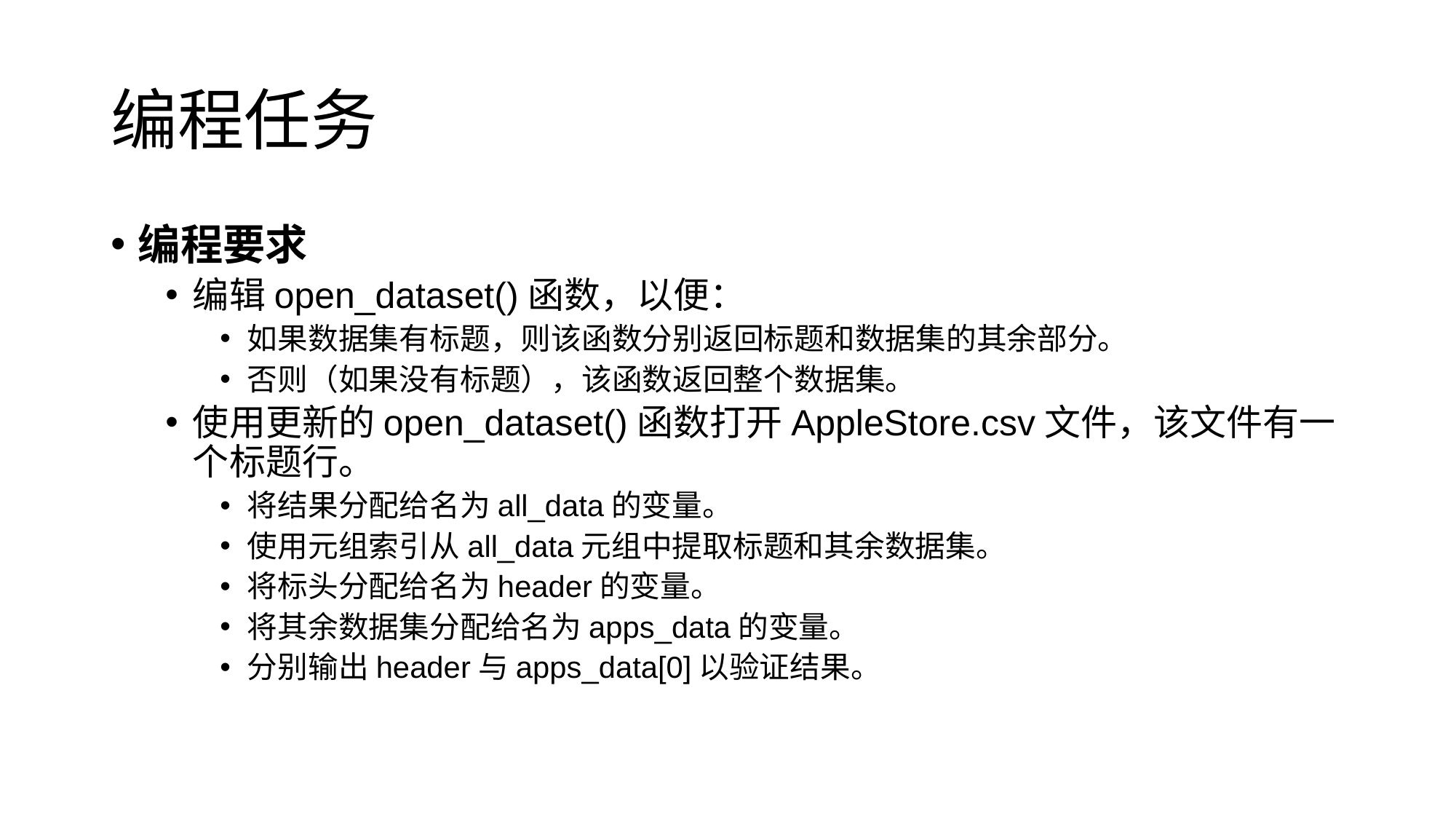

# 编程任务
编程要求
编辑open_dataset()函数，以便：
如果数据集有标题，则该函数分别返回标题和数据集的其余部分。
否则（如果没有标题），该函数返回整个数据集。
使用更新的open_dataset()函数打开AppleStore.csv文件，该文件有一个标题行。
将结果分配给名为all_data的变量。
使用元组索引从all_data元组中提取标题和其余数据集。
将标头分配给名为header的变量。
将其余数据集分配给名为apps_data的变量。
分别输出header与apps_data[0]以验证结果。